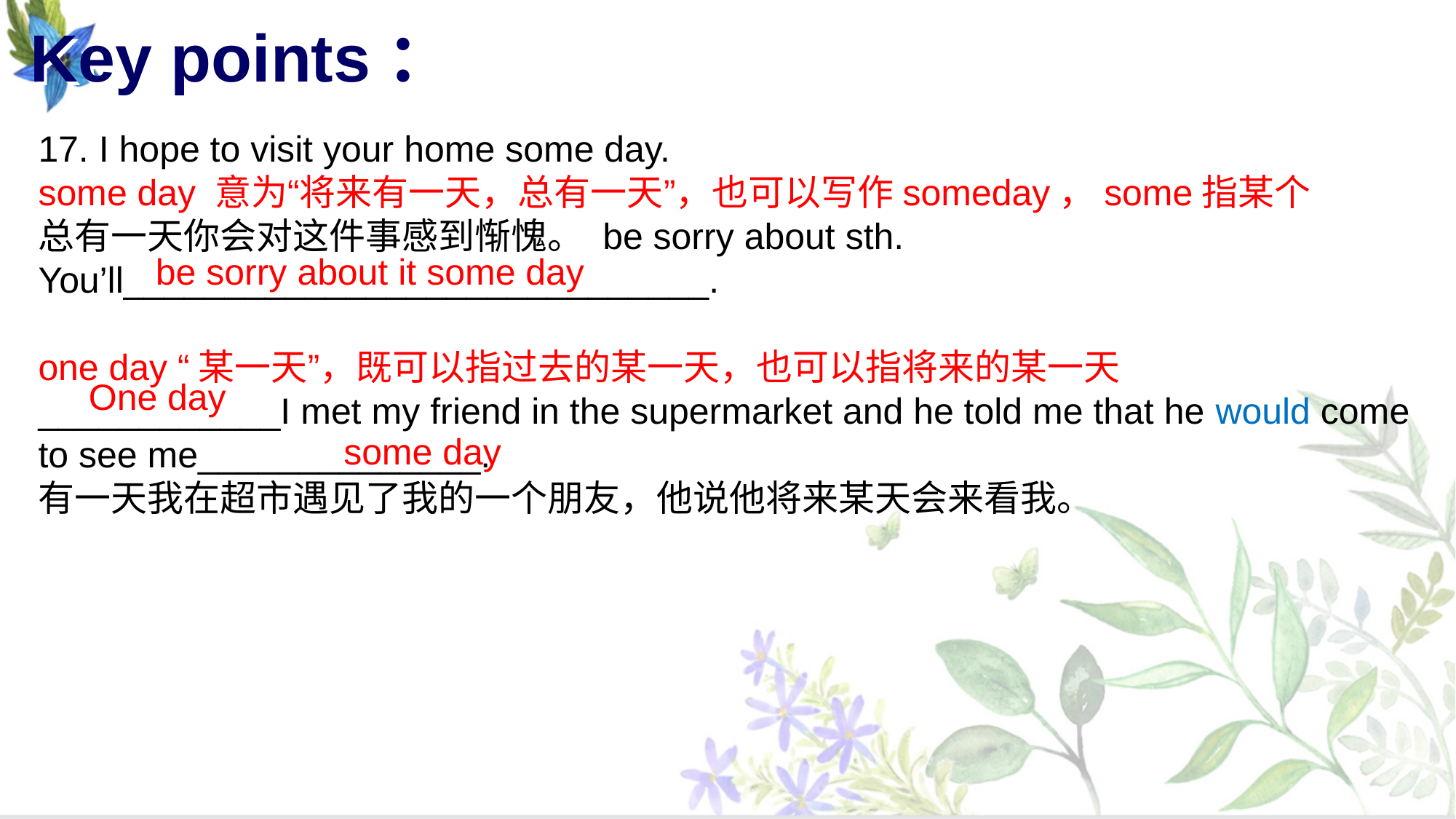

# Key points：
17. I hope to visit your home some day.
some day 意为“将来有一天，总有一天”，也可以写作someday，some指某个
总有一天你会对这件事感到惭愧。 be sorry about sth.
You’ll_____________________________.

one day “某一天”，既可以指过去的某一天，也可以指将来的某一天
____________I met my friend in the supermarket and he told me that he would come to see me______________.
有一天我在超市遇见了我的一个朋友，他说他将来某天会来看我。

be sorry about it some day
One day
some day